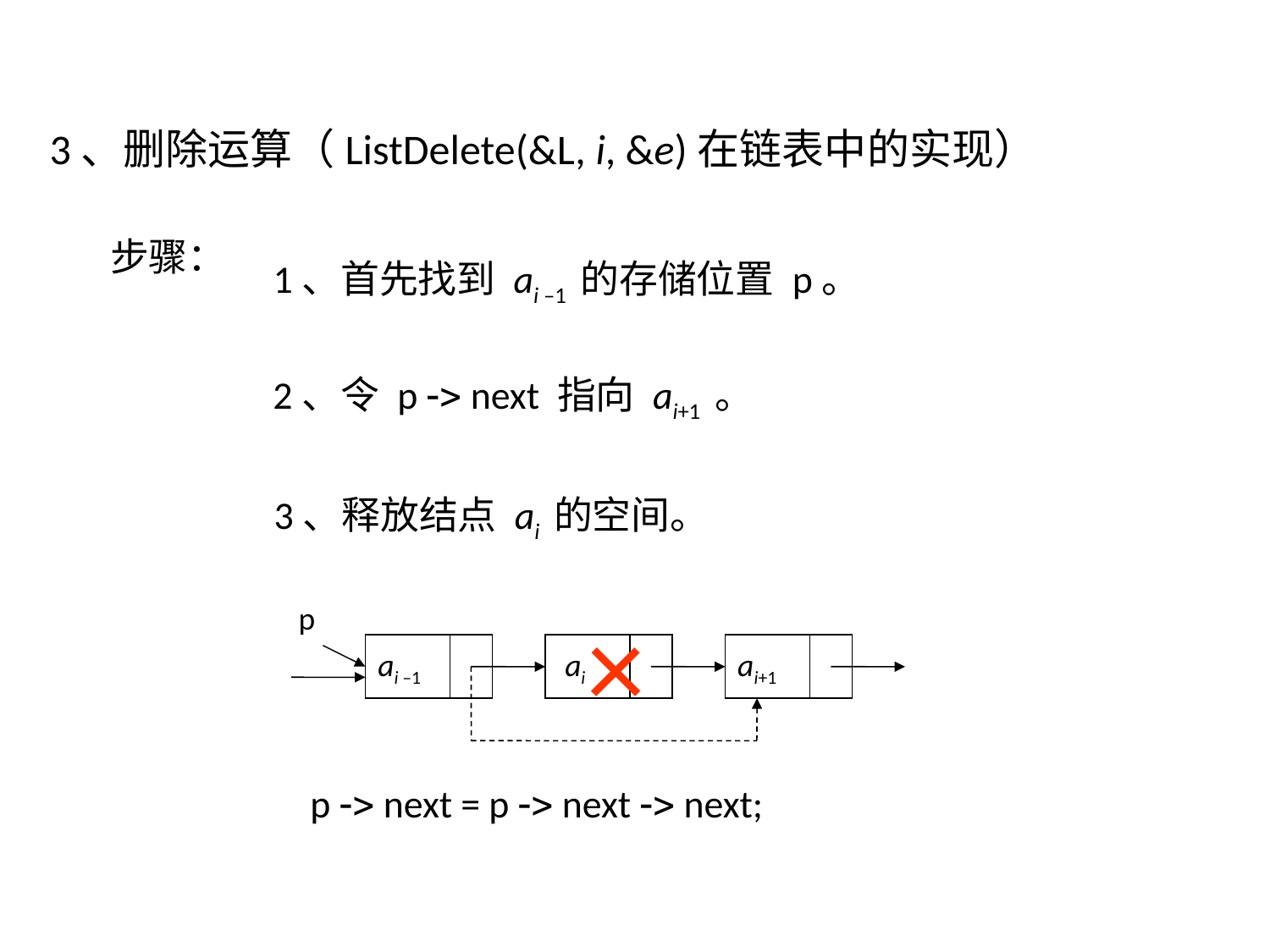

3、删除运算（ListDelete(&L, i, &e)在链表中的实现）
1、首先找到 ai –1 的存储位置 p。
步骤：
2、令 p −> next 指向 ai+1 。
3、释放结点 ai 的空间。
×
p

ai –1

 ai

ai+1

p −> next = p −> next −> next;